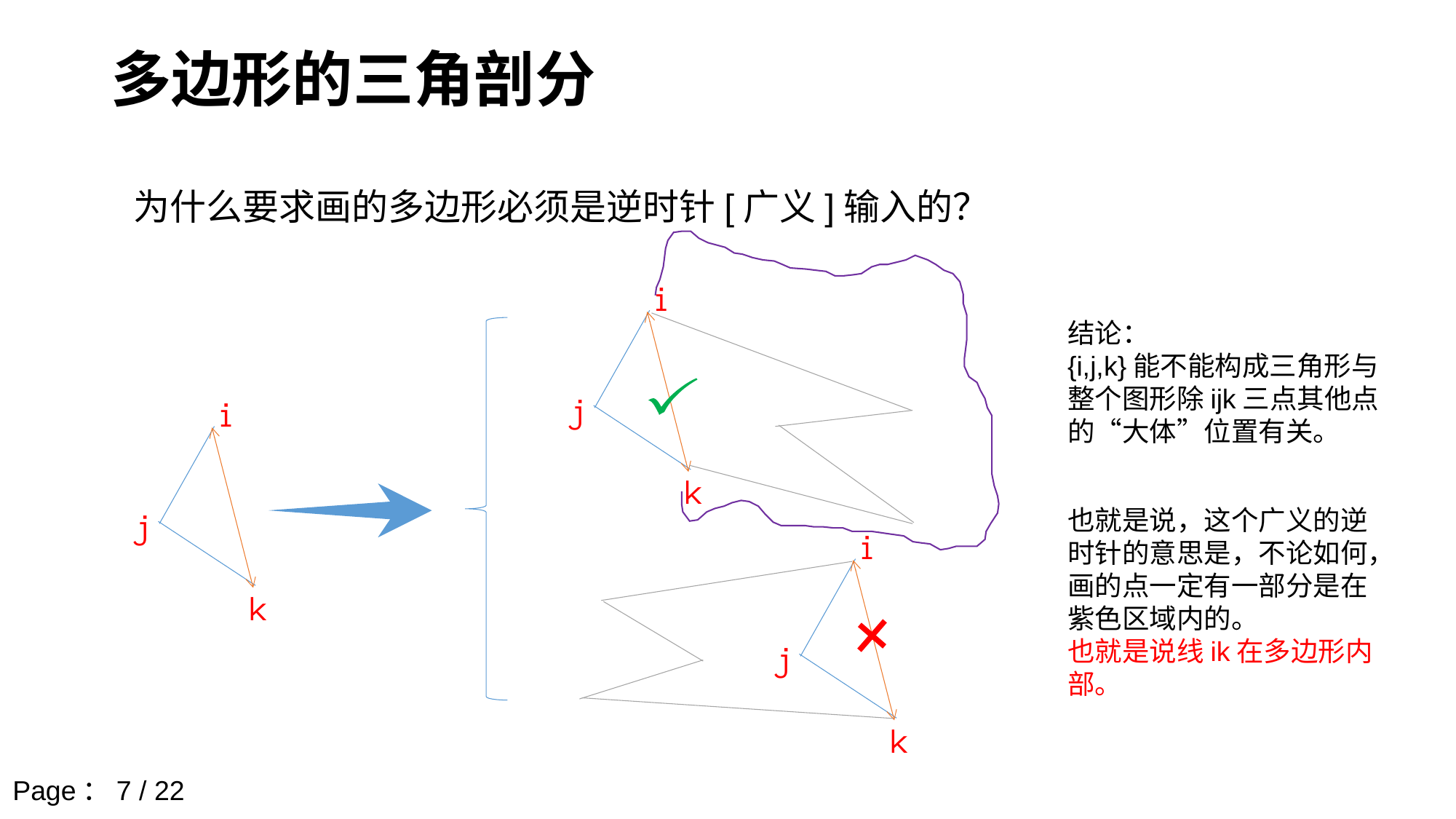

# 多边形的三角剖分
为什么要求画的多边形必须是逆时针[广义]输入的？

i
j
k

i
j
k

i
j
k

结论：
{i,j,k}能不能构成三角形与整个图形除ijk三点其他点的“大体”位置有关。
也就是说，这个广义的逆时针的意思是，不论如何，画的点一定有一部分是在紫色区域内的。
也就是说线ik在多边形内部。
Page：7 / 22